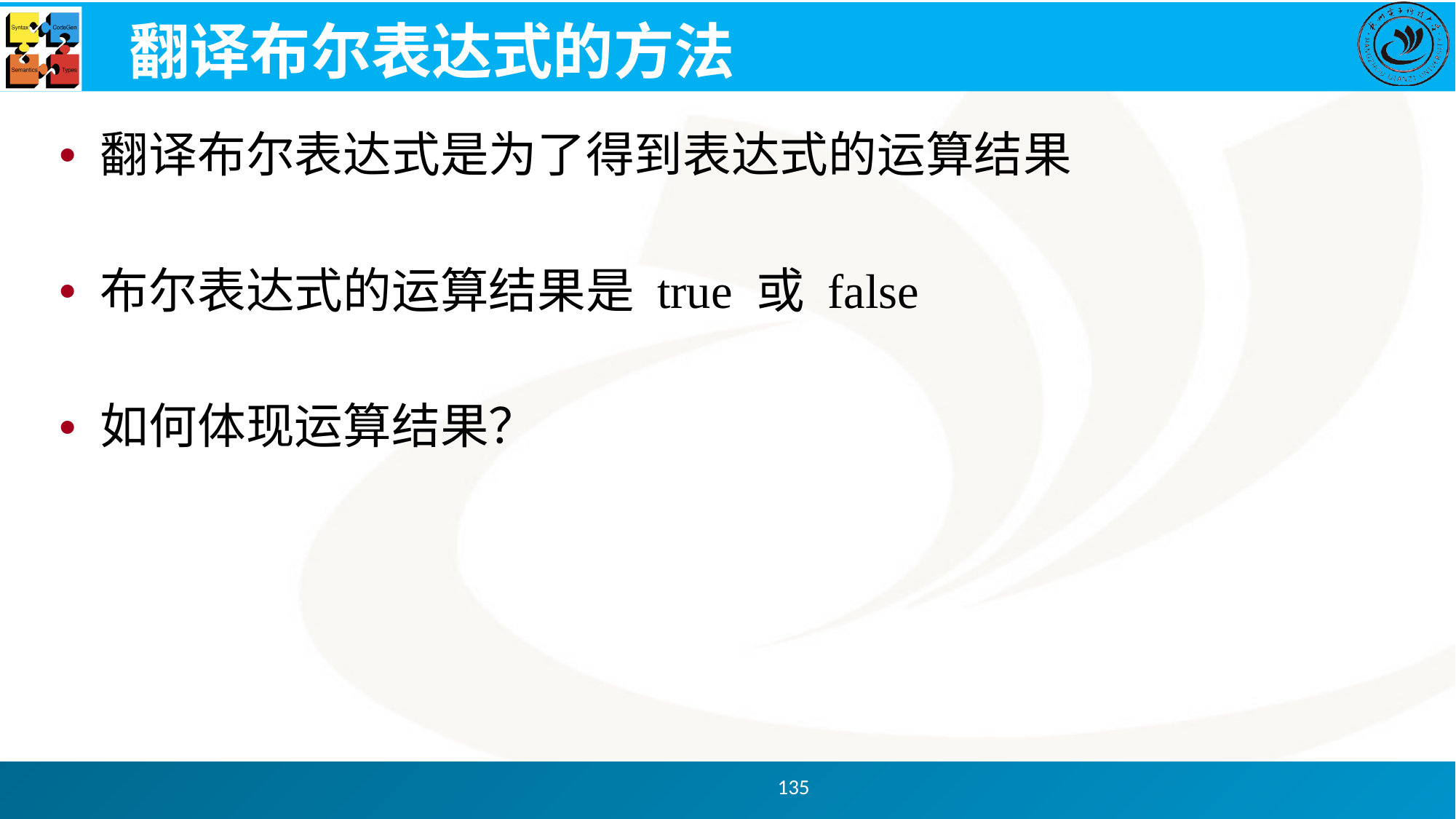

# 翻译布尔表达式的方法
翻译布尔表达式是为了得到表达式的运算结果

布尔表达式的运算结果是 true 或 false

如何体现运算结果？

135